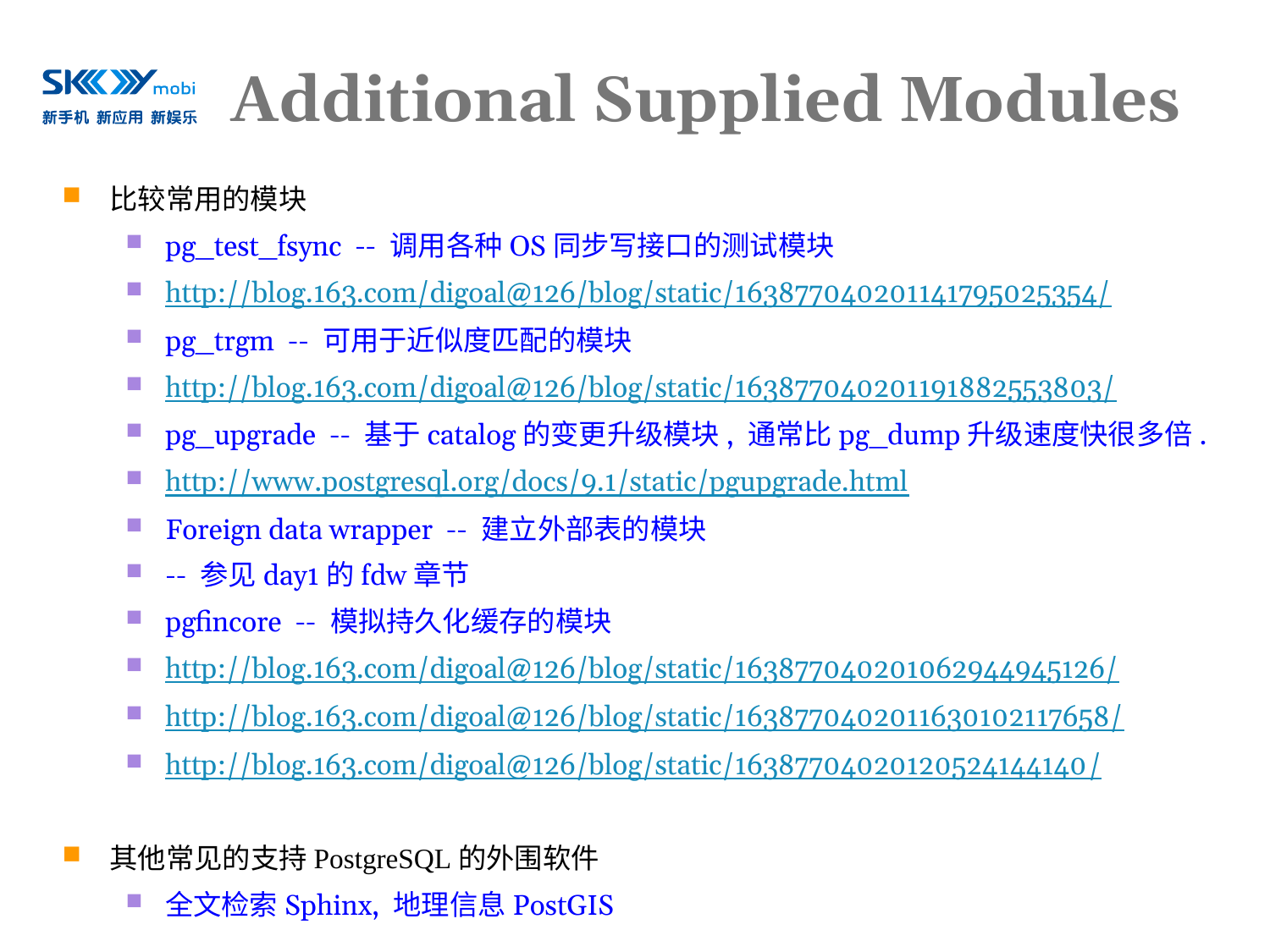

# Additional Supplied Modules
比较常用的模块
pg_test_fsync  -- 调用各种OS同步写接口的测试模块
http://blog.163.com/digoal@126/blog/static/163877040201141795025354/
pg_trgm  -- 可用于近似度匹配的模块
http://blog.163.com/digoal@126/blog/static/163877040201191882553803/
pg_upgrade  -- 基于catalog的变更升级模块, 通常比pg_dump升级速度快很多倍.
http://www.postgresql.org/docs/9.1/static/pgupgrade.html
Foreign data wrapper  -- 建立外部表的模块
-- 参见day1的fdw章节
pgfincore  -- 模拟持久化缓存的模块
http://blog.163.com/digoal@126/blog/static/163877040201062944945126/
http://blog.163.com/digoal@126/blog/static/1638770402011630102117658/
http://blog.163.com/digoal@126/blog/static/16387704020120524144140/

其他常见的支持PostgreSQL的外围软件
全文检索Sphinx, 地理信息PostGIS